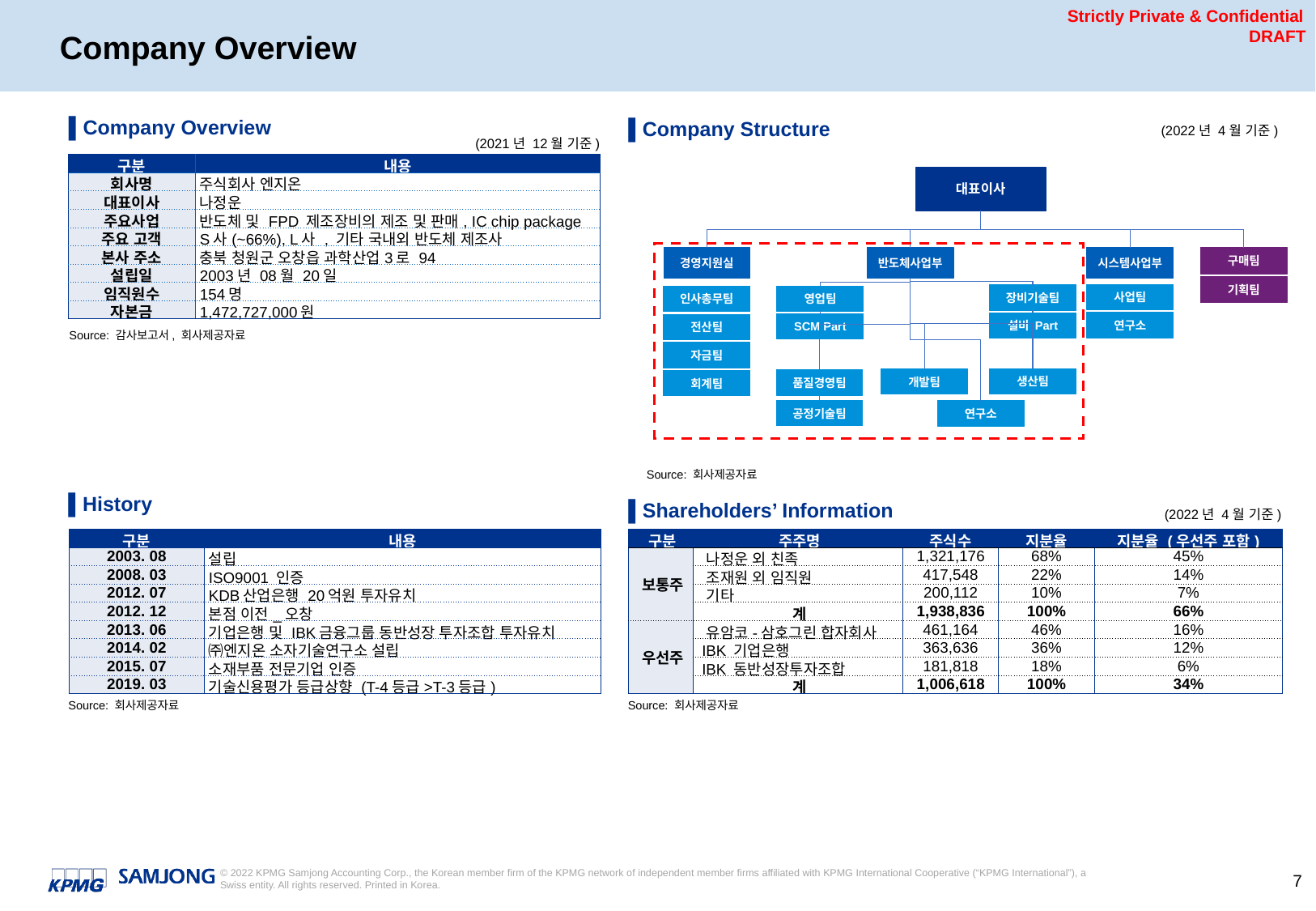

# Company Overview
▌Company Overview
▌Company Structure
(2022년 4월 기준)
(2021년 12월 기준)
| 구분 | 내용 |
| --- | --- |
| 회사명 | 주식회사 엔지온 |
| 대표이사 | 나정운 |
| 주요사업 | 반도체 및 FPD 제조장비의 제조 및 판매, IC chip package |
| 주요 고객 | S사(~66%), L사 , 기타 국내외 반도체 제조사 |
| 본사 주소 | 충북 청원군 오창읍 과학산업3로 94 |
| 설립일 | 2003년 08월 20일 |
| 임직원수 | 154명 |
| 자본금 | 1,472,727,000원 |
대표이사

경영지원실
시스템사업부
반도체사업부
구매팀
기획팀
사업팀
장비기술팀
인사총무팀
영업팀
연구소
설비 Part
SCM Part
전산팀
Source: 감사보고서, 회사제공자료
자금팀
생산팀
개발팀
품질경영팀
회계팀
공정기술팀
연구소
Source: 회사제공자료
▌History
▌Shareholders’ Information
(2022년 4월 기준)
| 구분 | 주주명 | 주식수 | 지분율 | 지분율 (우선주 포함) |
| --- | --- | --- | --- | --- |
| 보통주 | 나정운 외 친족 | 1,321,176 | 68% | 45% |
|  | 조재원 외 임직원 | 417,548 | 22% | 14% |
|  | 기타 | 200,112 | 10% | 7% |
|  | 계 | 1,938,836 | 100% | 66% |
| 우선주 | 유암코-삼호그린 합자회사 | 461,164 | 46% | 16% |
|  | IBK 기업은행 | 363,636 | 36% | 12% |
|  | IBK 동반성장투자조합 | 181,818 | 18% | 6% |
|  | 계 | 1,006,618 | 100% | 34% |
| 구분 | 내용 |
| --- | --- |
| 2003. 08 | 설립 |
| 2008. 03 | ISO9001 인증 |
| 2012. 07 | KDB산업은행 20억원 투자유치 |
| 2012. 12 | 본점 이전\_오창 |
| 2013. 06 | 기업은행 및 IBK금융그룹 동반성장 투자조합 투자유치 |
| 2014. 02 | ㈜엔지온 소자기술연구소 설립 |
| 2015. 07 | 소재부품 전문기업 인증 |
| 2019. 03 | 기술신용평가 등급상향 (T-4등급>T-3등급) |
Source: 회사제공자료
Source: 회사제공자료